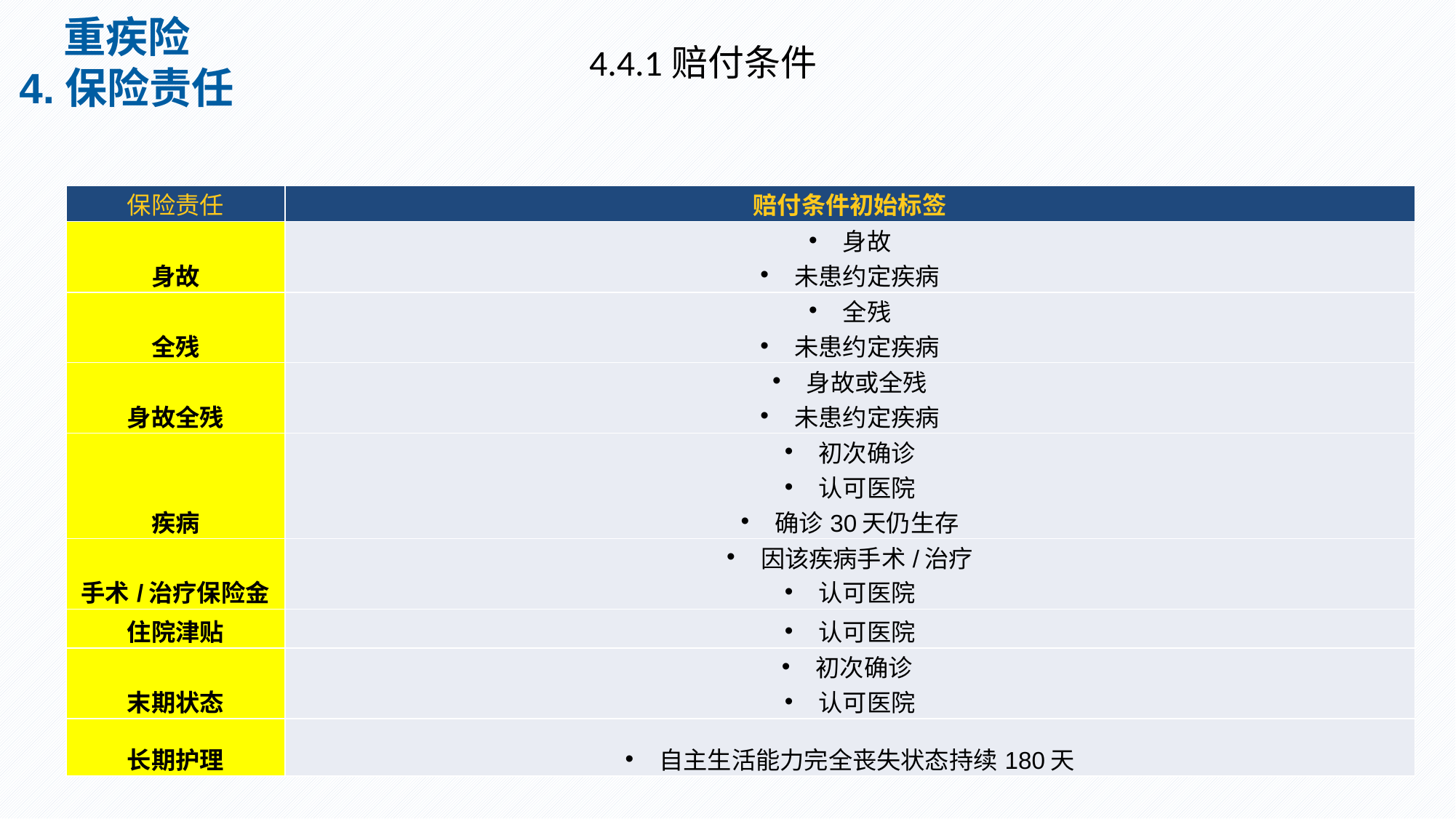

重疾险
4.保险责任
4.4.1赔付条件
| 保险责任 | 赔付条件初始标签 |
| --- | --- |
| 身故 | 身故 未患约定疾病 |
| 全残 | 全残 未患约定疾病 |
| 身故全残 | 身故或全残 未患约定疾病 |
| 疾病 | 初次确诊 认可医院 确诊30天仍生存 |
| 手术/治疗保险金 | 因该疾病手术/治疗 认可医院 |
| 住院津贴 | 认可医院 |
| 末期状态 | 初次确诊 认可医院 |
| 长期护理 | 自主生活能力完全丧失状态持续180天 |